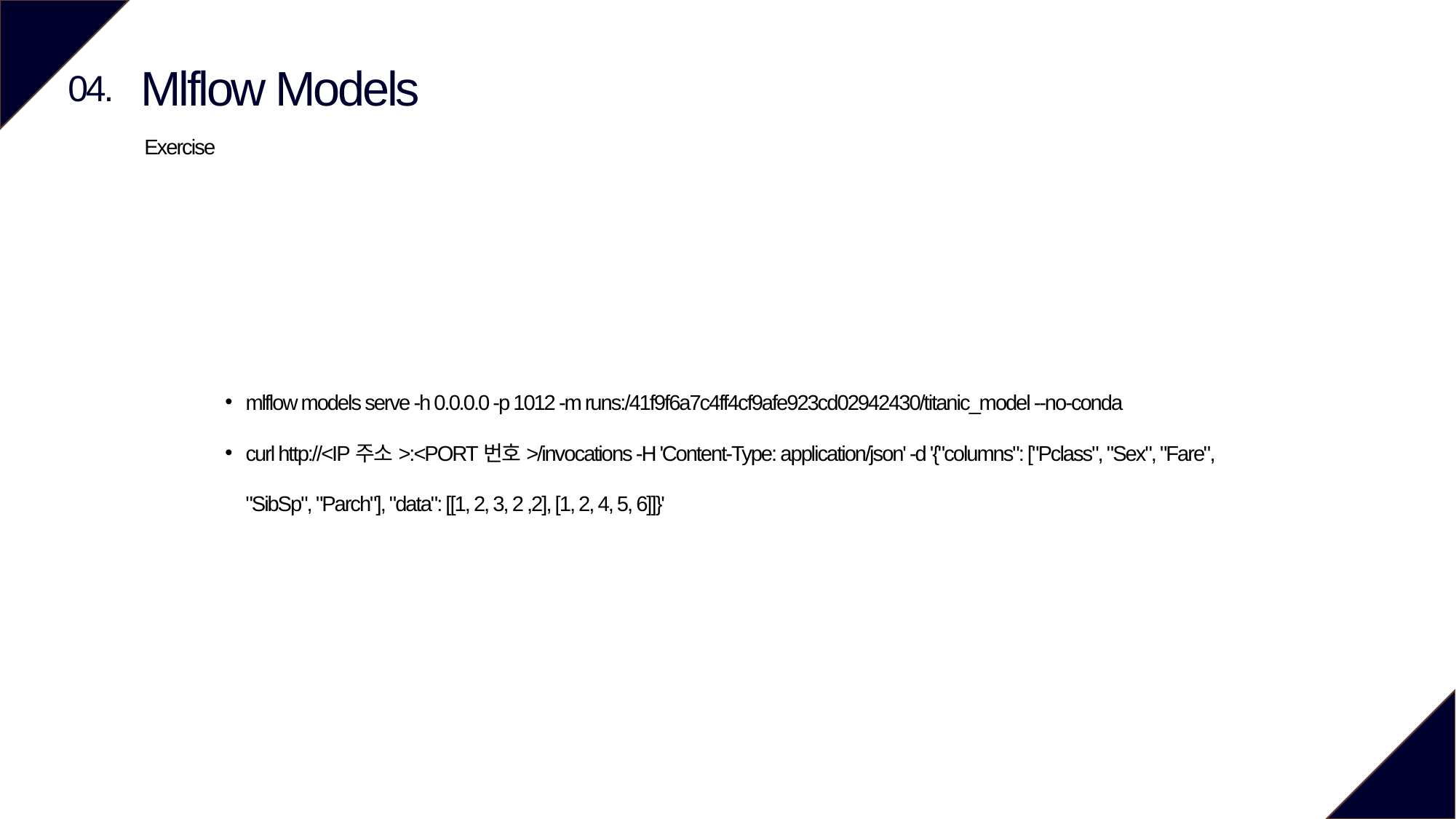

Mlflow Models
04.
Exercise
mlflow models serve -h 0.0.0.0 -p 1012 -m runs:/41f9f6a7c4ff4cf9afe923cd02942430/titanic_model --no-conda
curl http://<IP주소>:<PORT번호>/invocations -H 'Content-Type: application/json' -d '{"columns": ["Pclass", "Sex", "Fare", "SibSp", "Parch"], "data": [[1, 2, 3, 2 ,2], [1, 2, 4, 5, 6]]}'